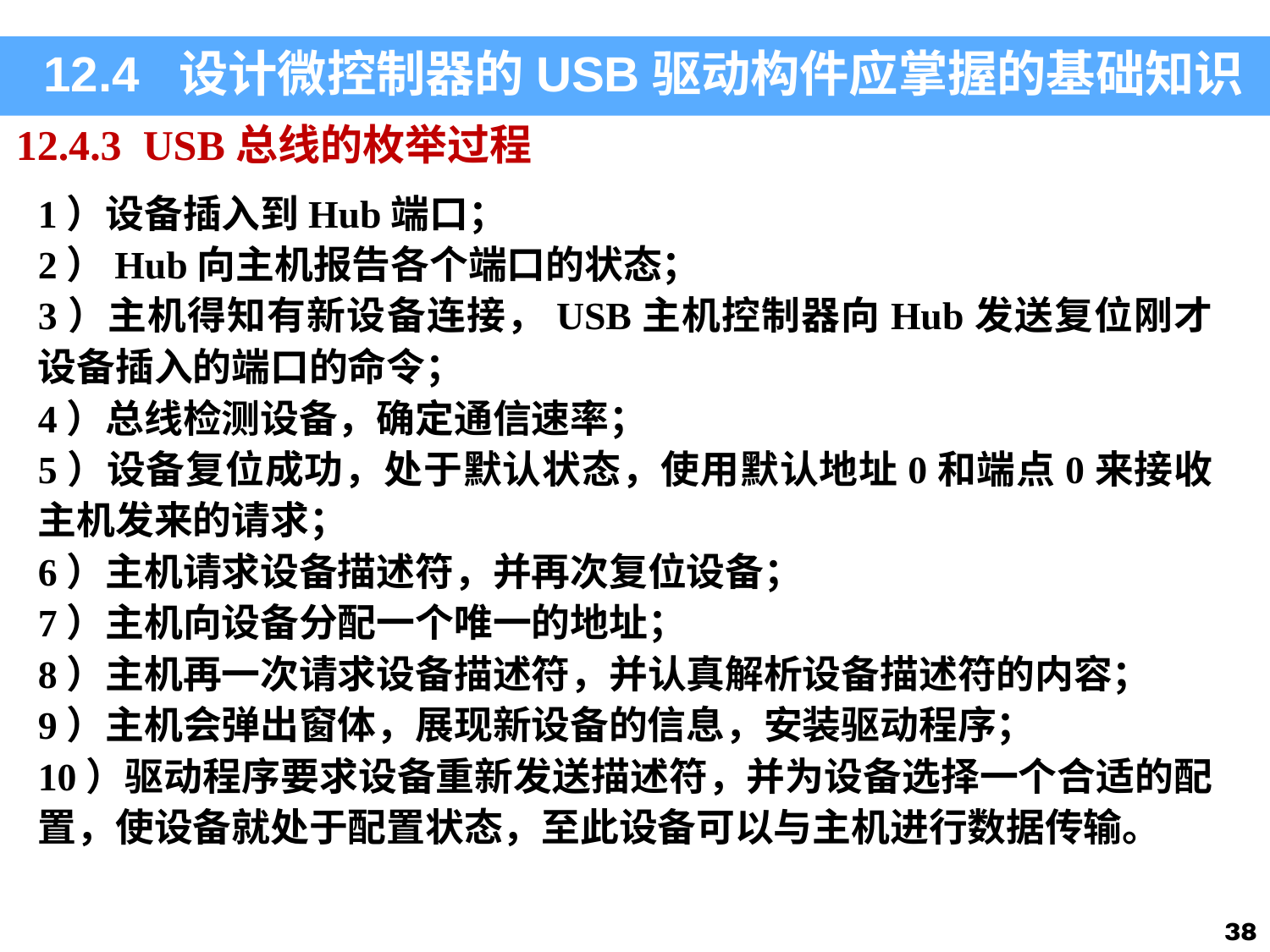

12.4  设计微控制器的USB驱动构件应掌握的基础知识
12.4.3  USB总线的枚举过程
1）设备插入到Hub端口；
2）Hub向主机报告各个端口的状态；
3）主机得知有新设备连接，USB主机控制器向Hub发送复位刚才设备插入的端口的命令；
4）总线检测设备，确定通信速率；
5）设备复位成功，处于默认状态，使用默认地址0和端点0来接收主机发来的请求；
6）主机请求设备描述符，并再次复位设备；
7）主机向设备分配一个唯一的地址；
8）主机再一次请求设备描述符，并认真解析设备描述符的内容；
9）主机会弹出窗体，展现新设备的信息，安装驱动程序；
10）驱动程序要求设备重新发送描述符，并为设备选择一个合适的配置，使设备就处于配置状态，至此设备可以与主机进行数据传输。

38